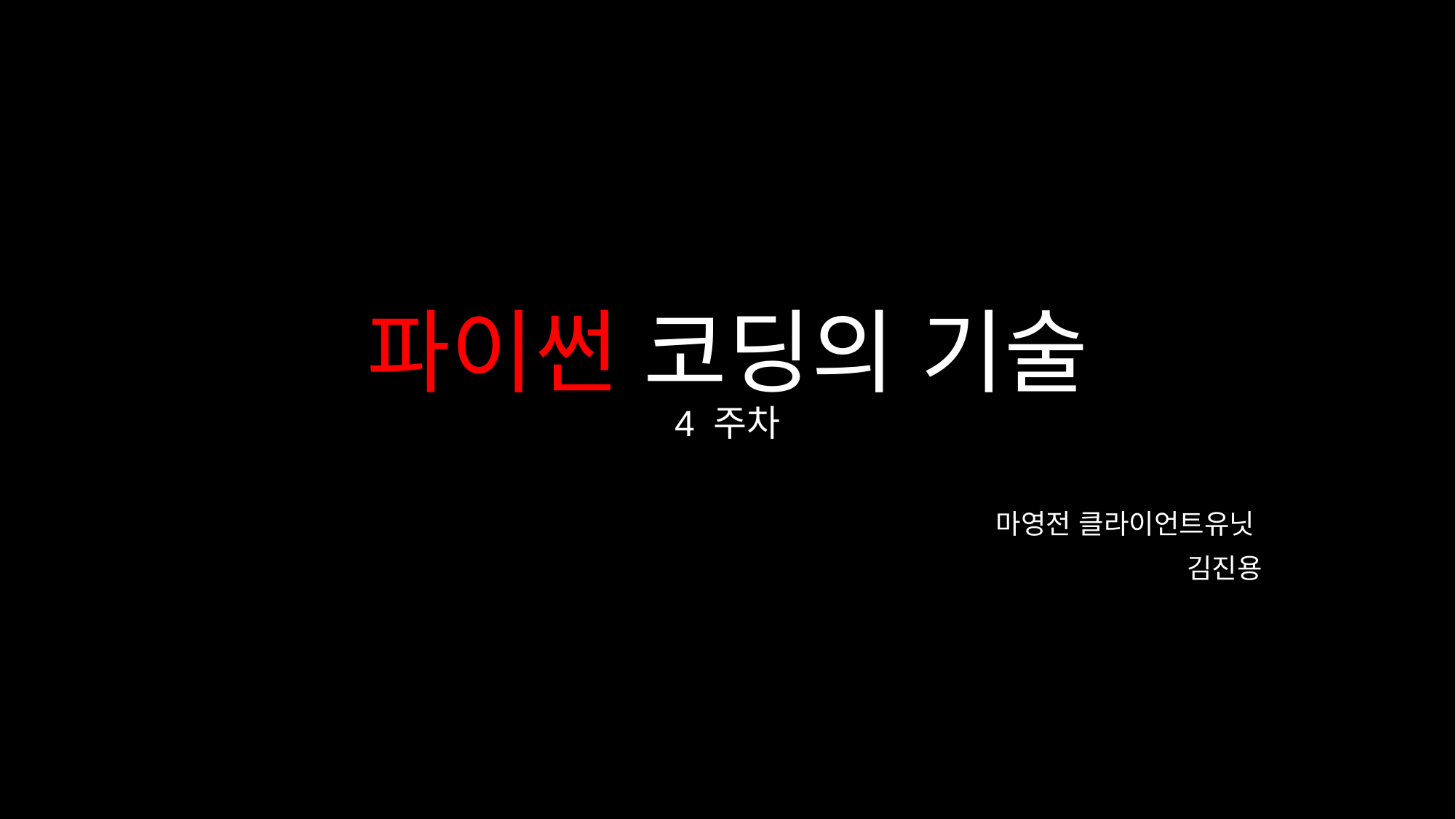

# 파이썬 코딩의 기술 4 주차
마영전 클라이언트유닛
김진용